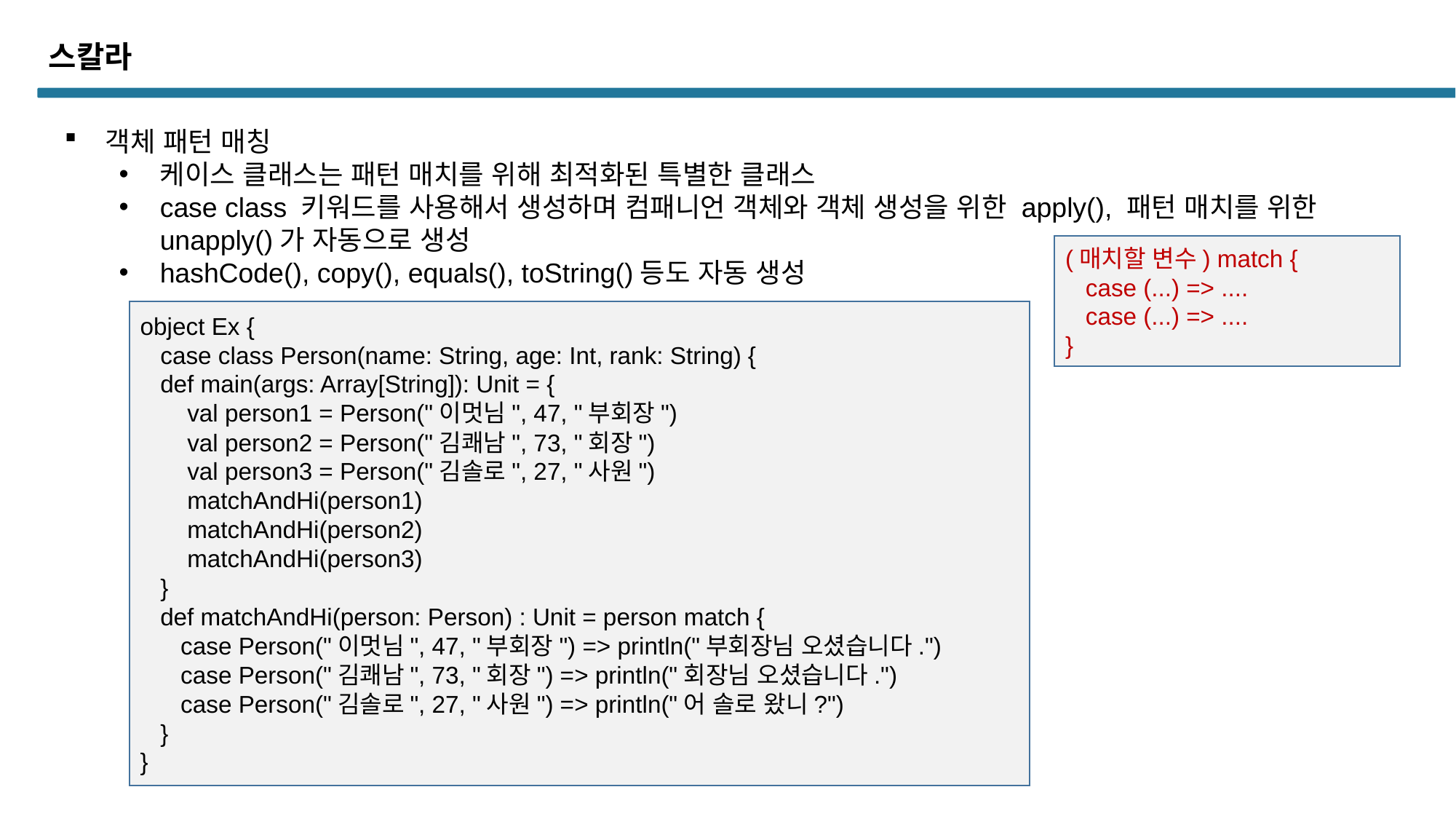

스칼라
객체 패턴 매칭
케이스 클래스는 패턴 매치를 위해 최적화된 특별한 클래스
case class 키워드를 사용해서 생성하며 컴패니언 객체와 객체 생성을 위한 apply(), 패턴 매치를 위한 unapply()가 자동으로 생성
hashCode(), copy(), equals(), toString()등도 자동 생성

(매치할 변수) match {
   case (...) => ....
   case (...) => ....
}
object Ex {
   case class Person(name: String, age: Int, rank: String) {
   def main(args: Array[String]): Unit = {
       val person1 = Person("이멋님", 47, "부회장")
       val person2 = Person("김쾌남", 73, "회장")
       val person3 = Person("김솔로", 27, "사원")
       matchAndHi(person1)
       matchAndHi(person2)
       matchAndHi(person3)
   }
   def matchAndHi(person: Person) : Unit = person match {
      case Person("이멋님", 47, "부회장") => println("부회장님 오셨습니다.")
      case Person("김쾌남", 73, "회장") => println("회장님 오셨습니다.")
      case Person("김솔로", 27, "사원") => println("어 솔로 왔니?")
   }
}